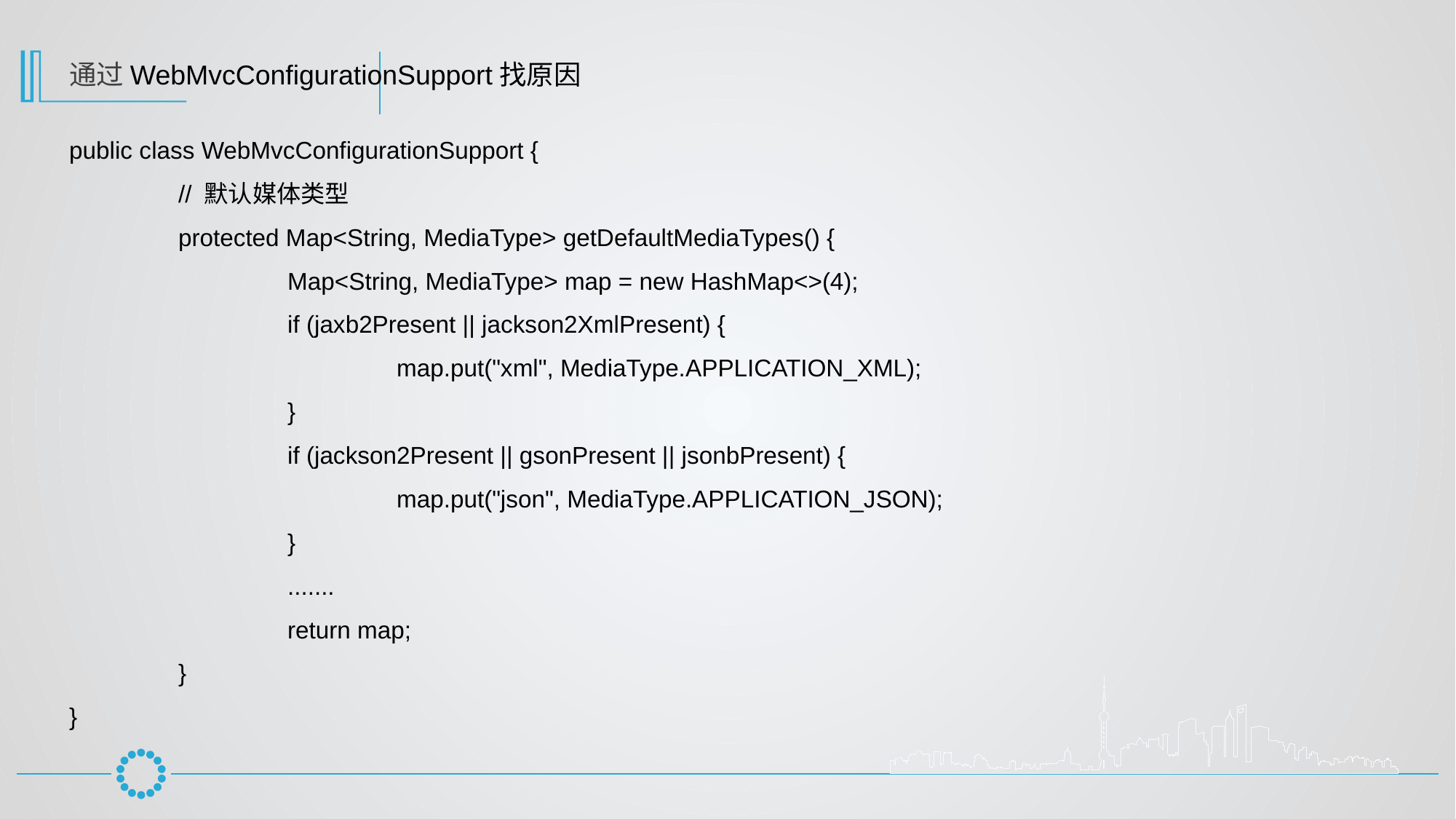

通过WebMvcConfigurationSupport找原因
public class WebMvcConfigurationSupport {
	// 默认媒体类型
	protected Map<String, MediaType> getDefaultMediaTypes() {
		Map<String, MediaType> map = new HashMap<>(4);
		if (jaxb2Present || jackson2XmlPresent) {
			map.put("xml", MediaType.APPLICATION_XML);
		}
		if (jackson2Present || gsonPresent || jsonbPresent) {
			map.put("json", MediaType.APPLICATION_JSON);
		}
		.......
		return map;
	}
}
9